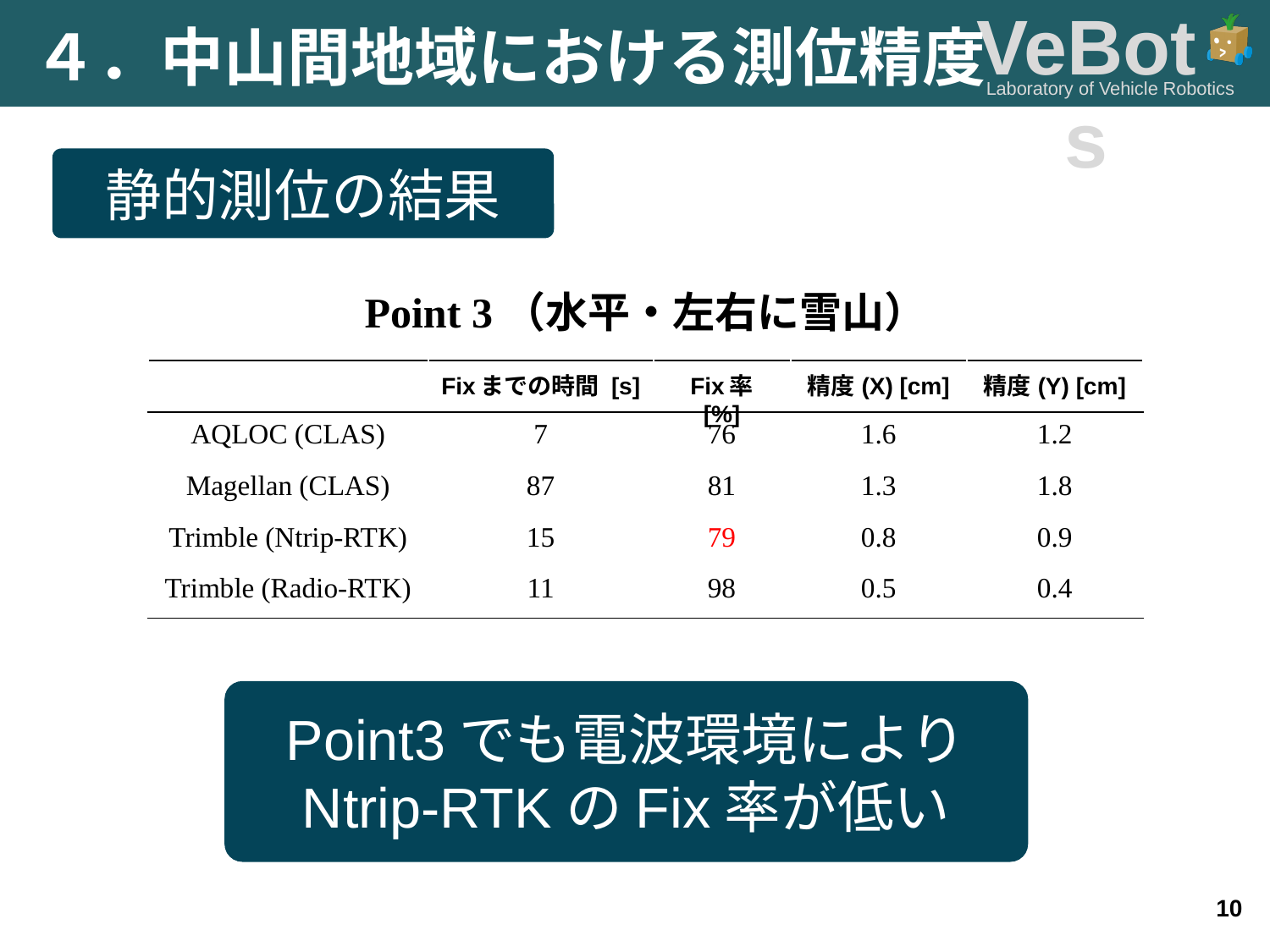

４．中山間地域における測位精度
静的測位の結果
Point 3（水平・左右に雪山）
|  | Fixまでの時間 [s] | Fix率 [%] | 精度(X) [cm] | 精度(Y) [cm] |
| --- | --- | --- | --- | --- |
| AQLOC (CLAS) | 7 | 76 | 1.6 | 1.2 |
| Magellan (CLAS) | 87 | 81 | 1.3 | 1.8 |
| Trimble (Ntrip-RTK) | 15 | 79 | 0.8 | 0.9 |
| Trimble (Radio-RTK) | 11 | 98 | 0.5 | 0.4 |
Point3でも電波環境により
Ntrip-RTKのFix率が低い